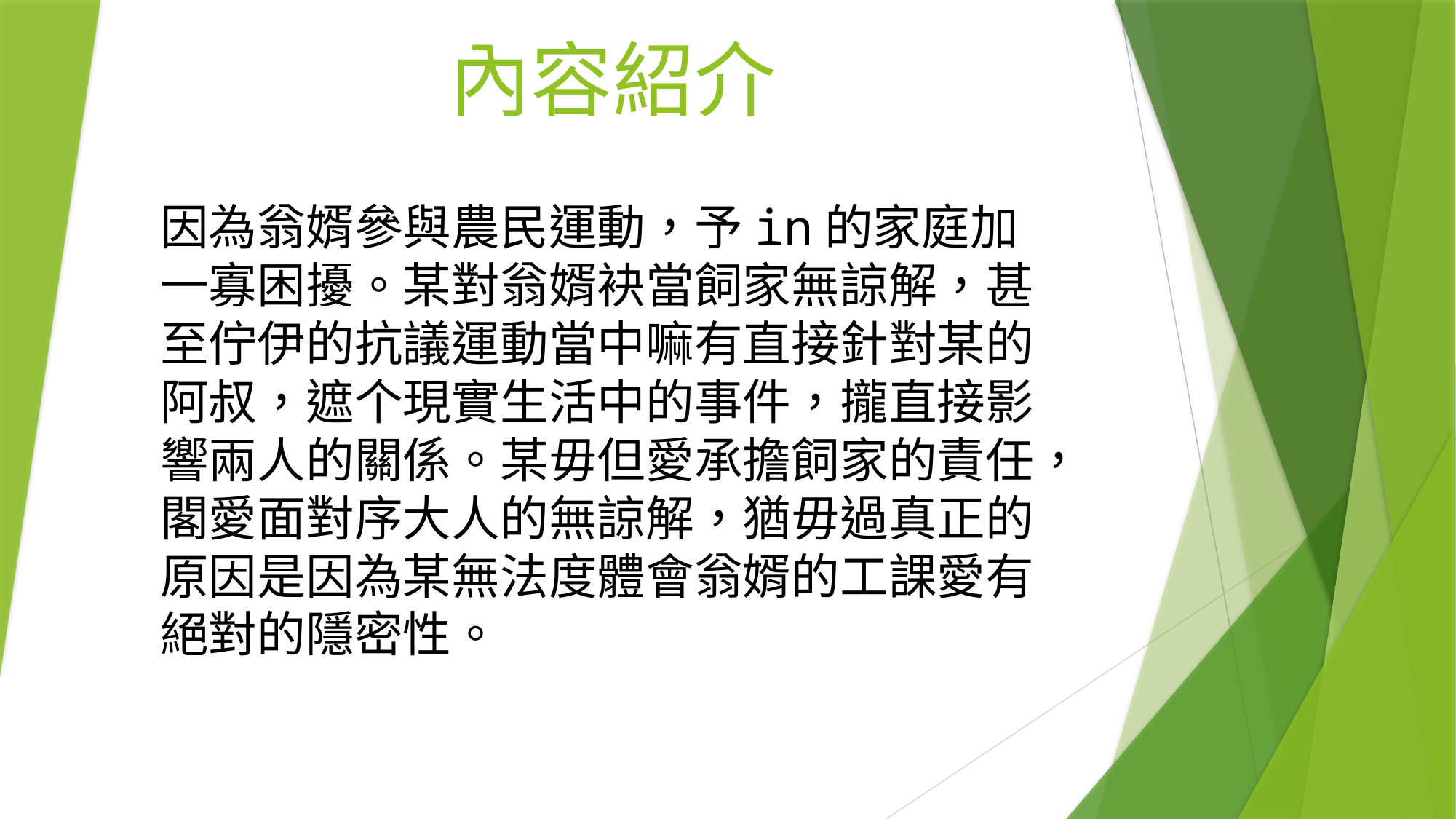

# 內容紹介
因為翁婿參與農民運動，予in的家庭加一寡困擾。某對翁婿袂當飼家無諒解，甚至佇伊的抗議運動當中嘛有直接針對某的阿叔，遮个現實生活中的事件，攏直接影響兩人的關係。某毋但愛承擔飼家的責任，閣愛面對序大人的無諒解，猶毋過真正的原因是因為某無法度體會翁婿的工課愛有絕對的隱密性。